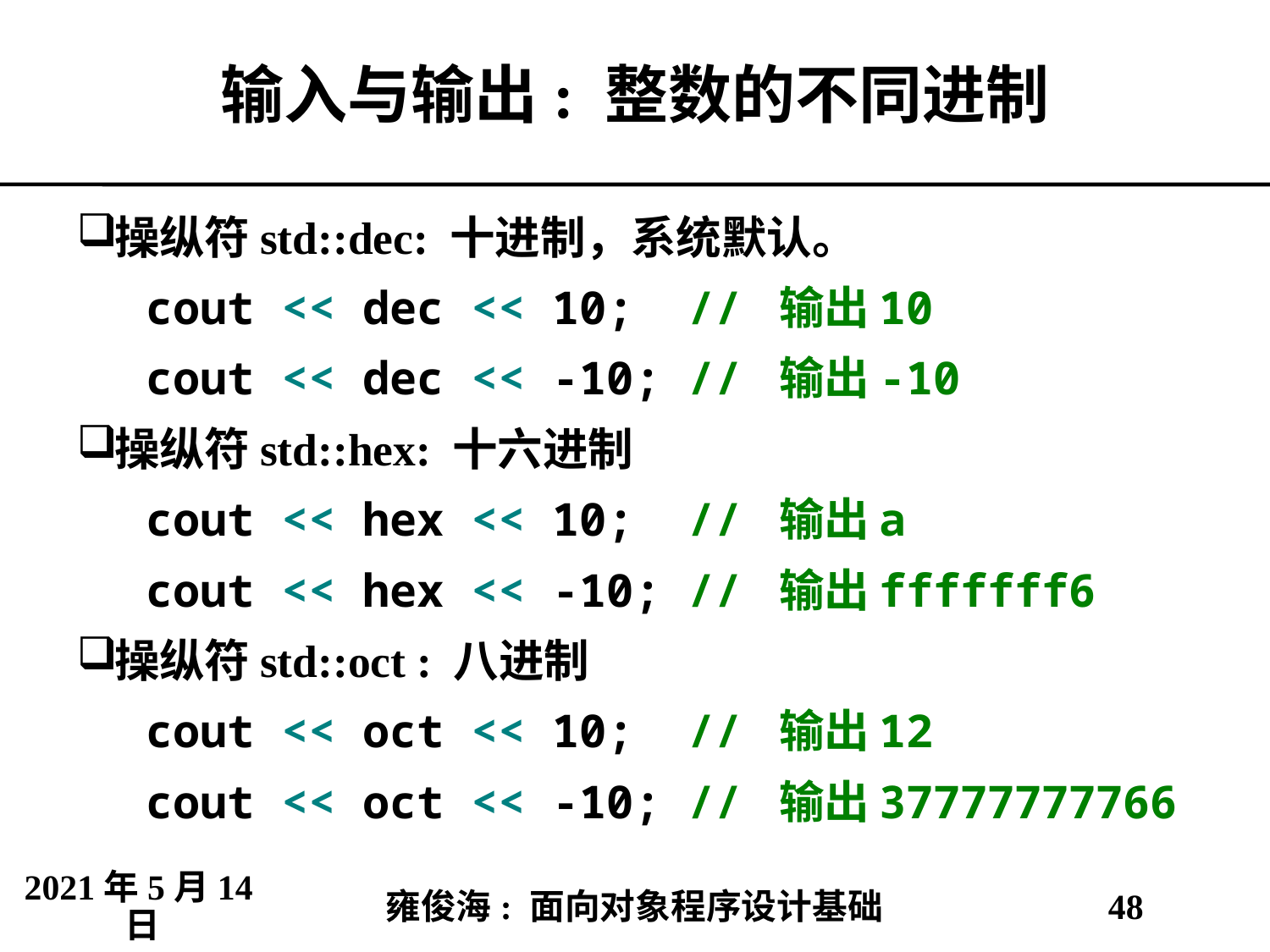

# 输入与输出: 整数的不同进制

操纵符std::dec: 十进制，系统默认。
cout << dec << 10;  // 输出10
cout << dec << -10; // 输出-10
操纵符std::hex: 十六进制
cout << hex << 10;  // 输出a
cout << hex << -10; // 输出fffffff6
操纵符std::oct : 八进制
cout << oct << 10;  // 输出12
cout << oct << -10; // 输出37777777766
2021年5月14日
雍俊海: 面向对象程序设计基础
48